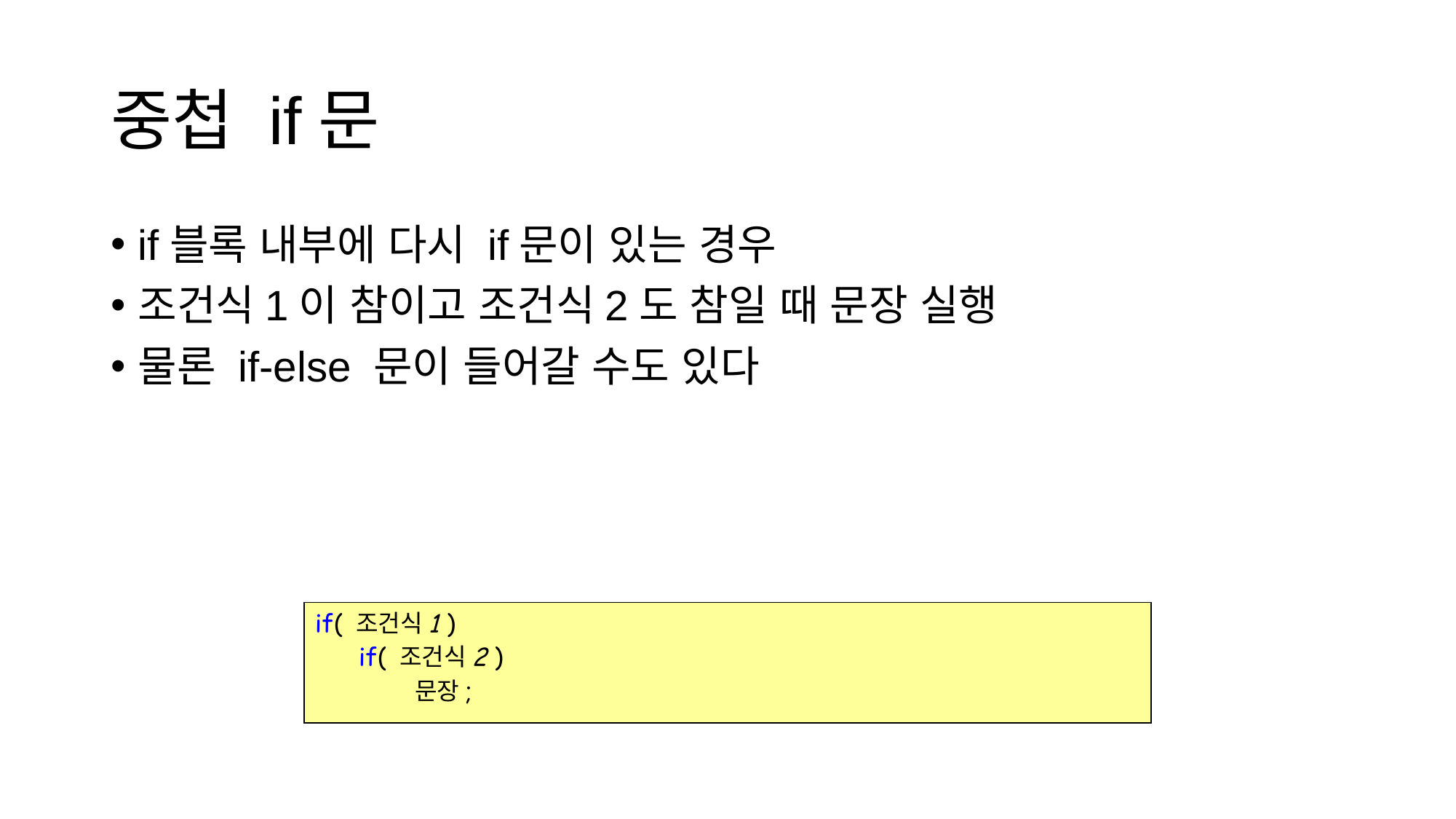

# 중첩 if문
if블록 내부에 다시 if문이 있는 경우
조건식1이 참이고 조건식2도 참일 때 문장 실행
물론 if-else 문이 들어갈 수도 있다
if( 조건식1 )
      if( 조건식2 )
              문장;